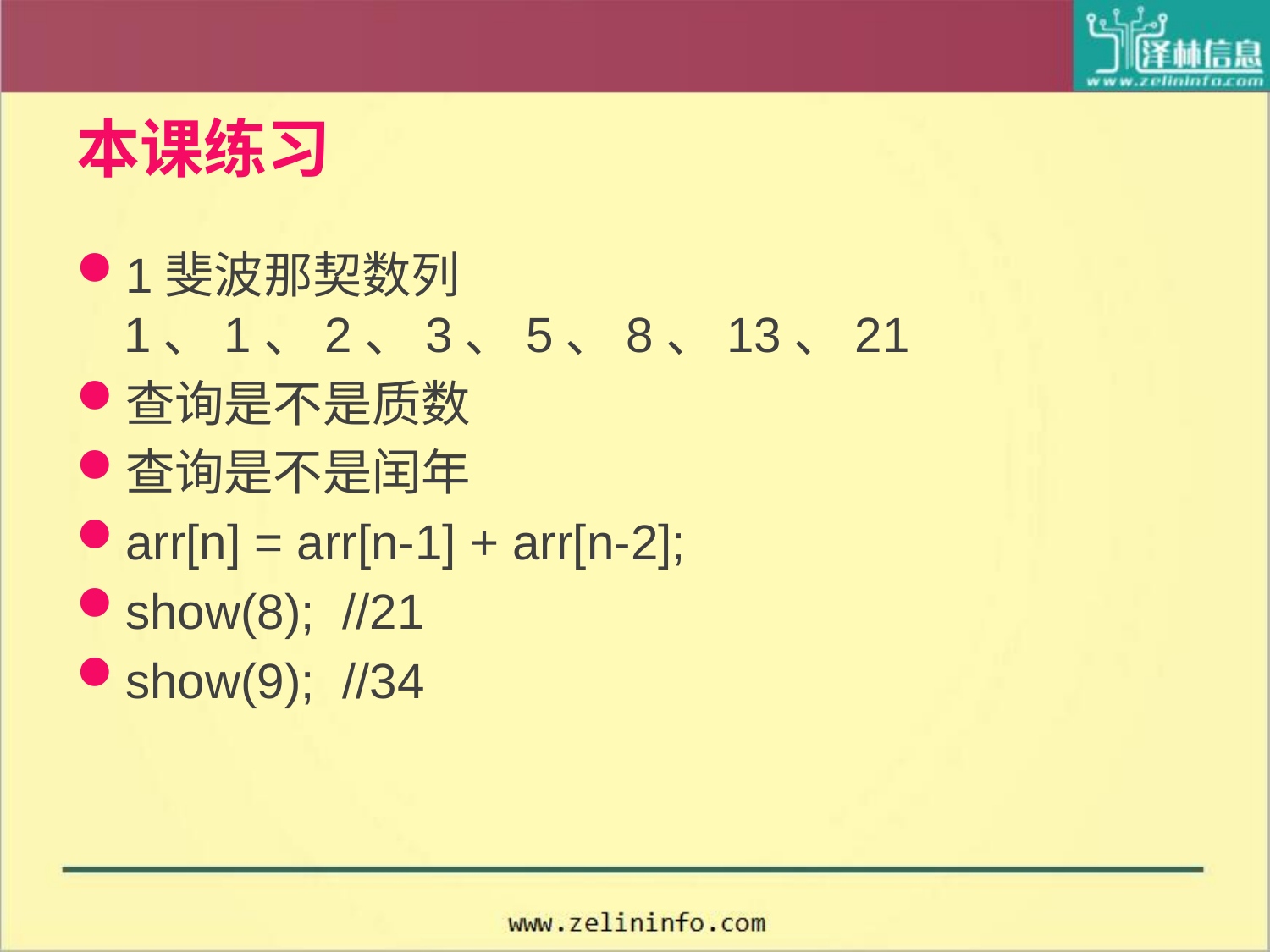

# 本课练习
1斐波那契数列 1、1、2、3、5、8、13、21
查询是不是质数
查询是不是闰年
arr[n] = arr[n-1] + arr[n-2];
show(8);  //21
show(9);  //34